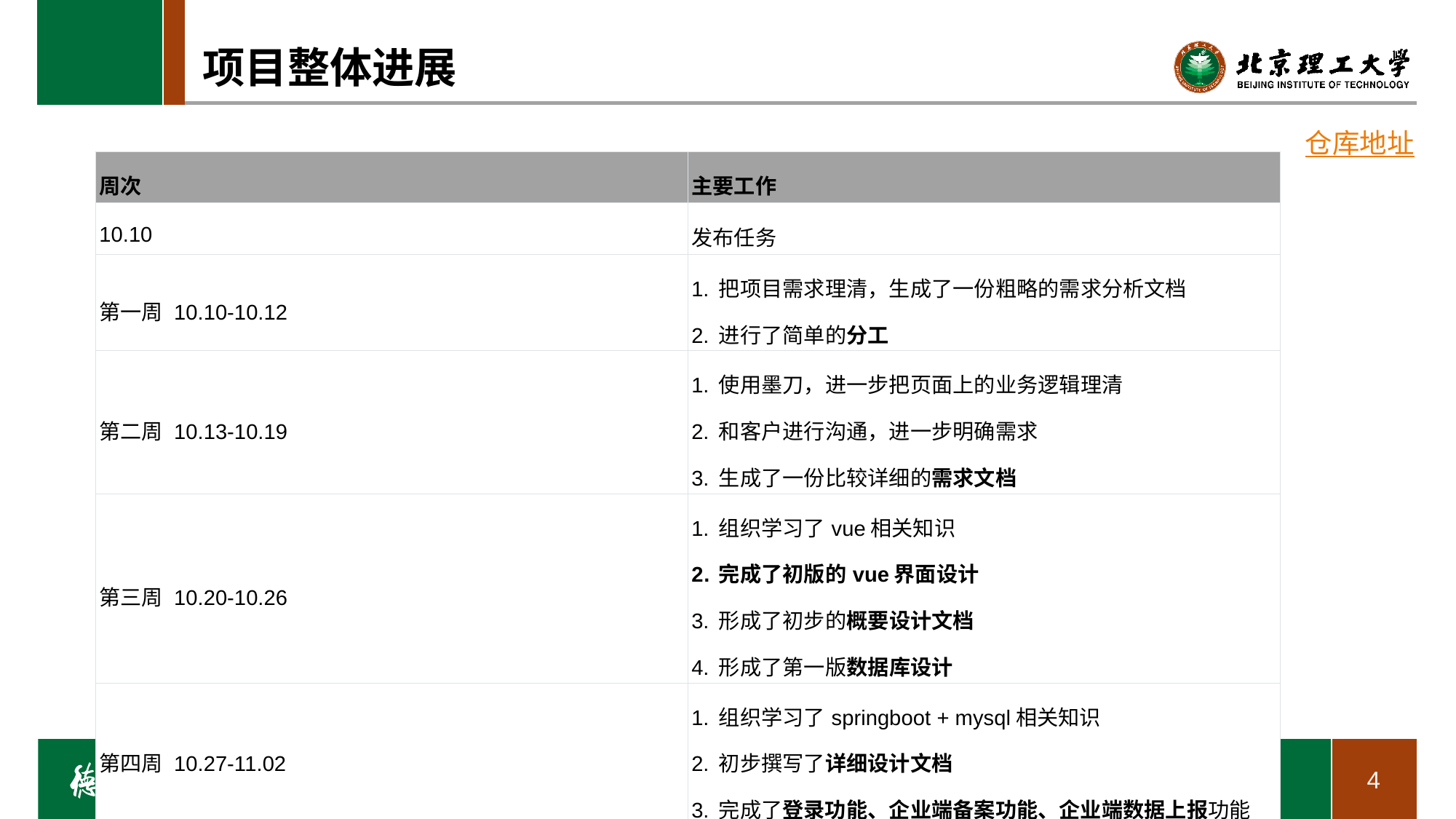

# 项目整体进展
仓库地址
| 周次 | 主要工作 |
| --- | --- |
| 10.10 | 发布任务 |
| 第一周 10.10-10.12 | 把项目需求理清，生成了一份粗略的需求分析文档 进行了简单的分工 |
| 第二周 10.13-10.19 | 使用墨刀，进一步把页面上的业务逻辑理清 和客户进行沟通，进一步明确需求 生成了一份比较详细的需求文档 |
| 第三周 10.20-10.26 | 组织学习了vue相关知识 完成了初版的vue界面设计 形成了初步的概要设计文档 形成了第一版数据库设计 |
| 第四周 10.27-11.02 | 组织学习了springboot + mysql相关知识 初步撰写了详细设计文档 完成了登录功能、企业端备案功能、企业端数据上报功能 |